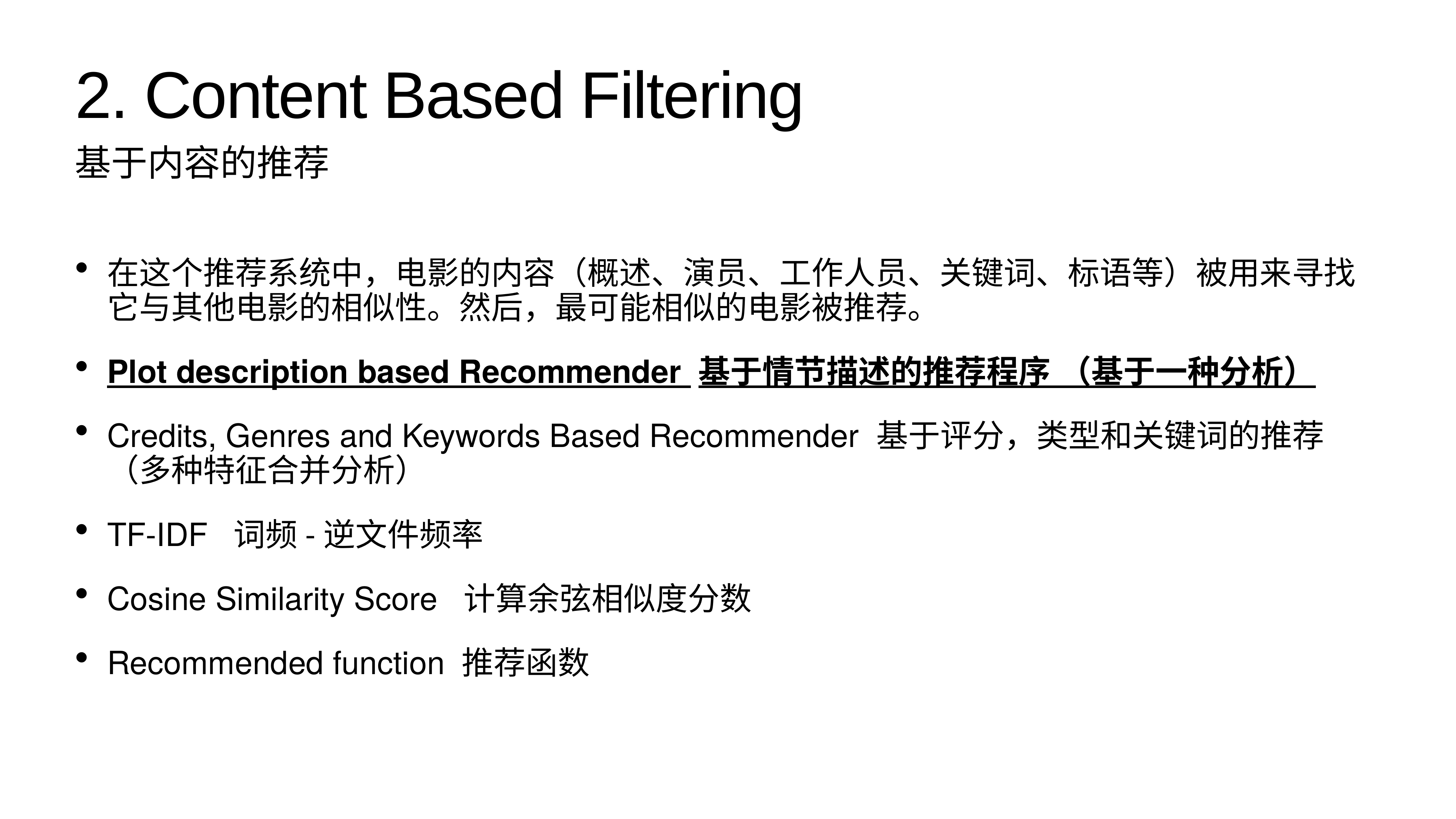

# 2. Content Based Filtering
基于内容的推荐
在这个推荐系统中，电影的内容（概述、演员、工作人员、关键词、标语等）被用来寻找它与其他电影的相似性。然后，最可能相似的电影被推荐。
Plot description based Recommender 基于情节描述的推荐程序 （基于一种分析）
Credits, Genres and Keywords Based Recommender 基于评分，类型和关键词的推荐（多种特征合并分析）
TF-IDF  词频-逆文件频率
Cosine Similarity Score  计算余弦相似度分数
Recommended function 推荐函数